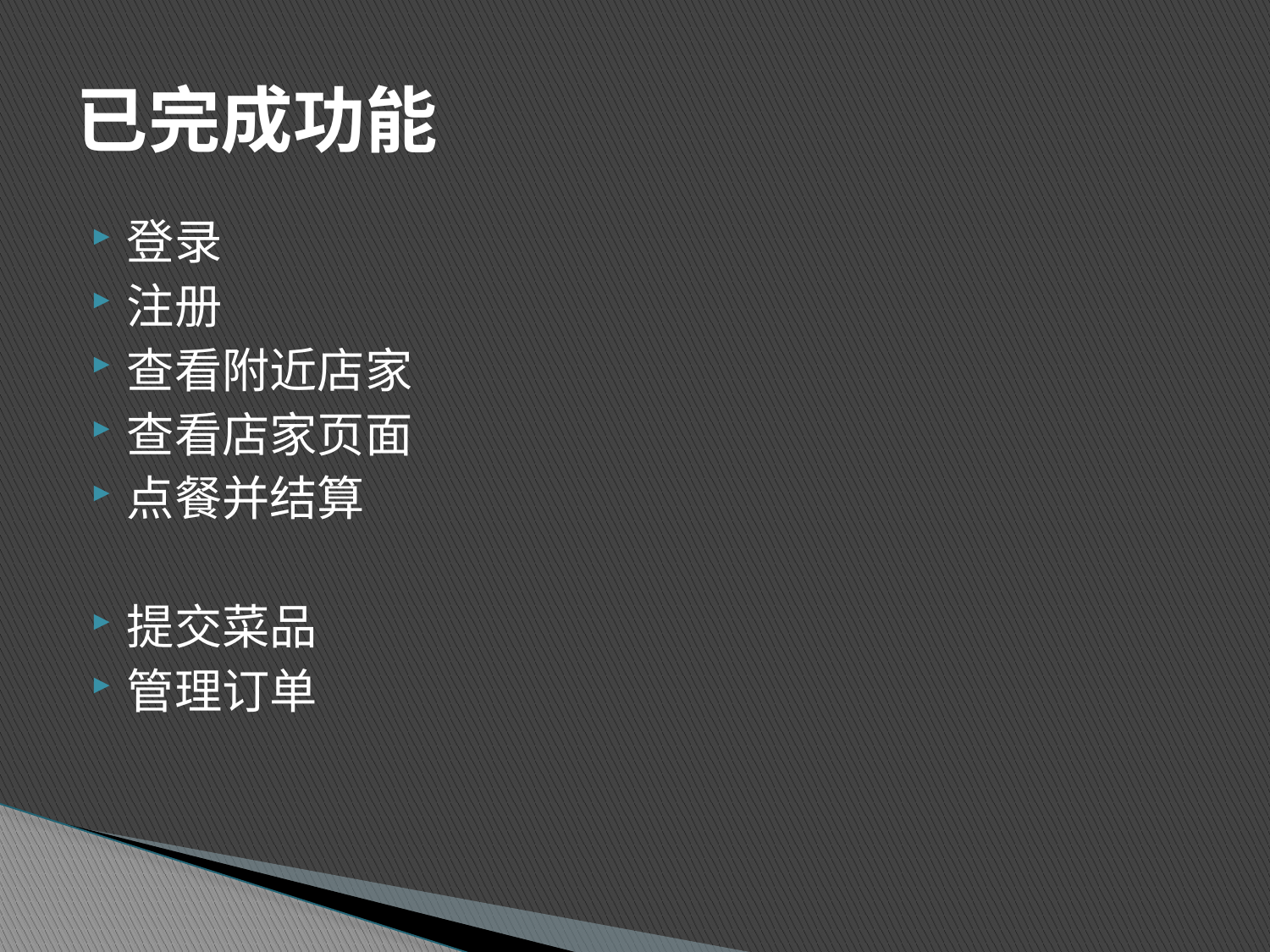

# 已完成功能
登录
注册
查看附近店家
查看店家页面
点餐并结算

提交菜品
管理订单